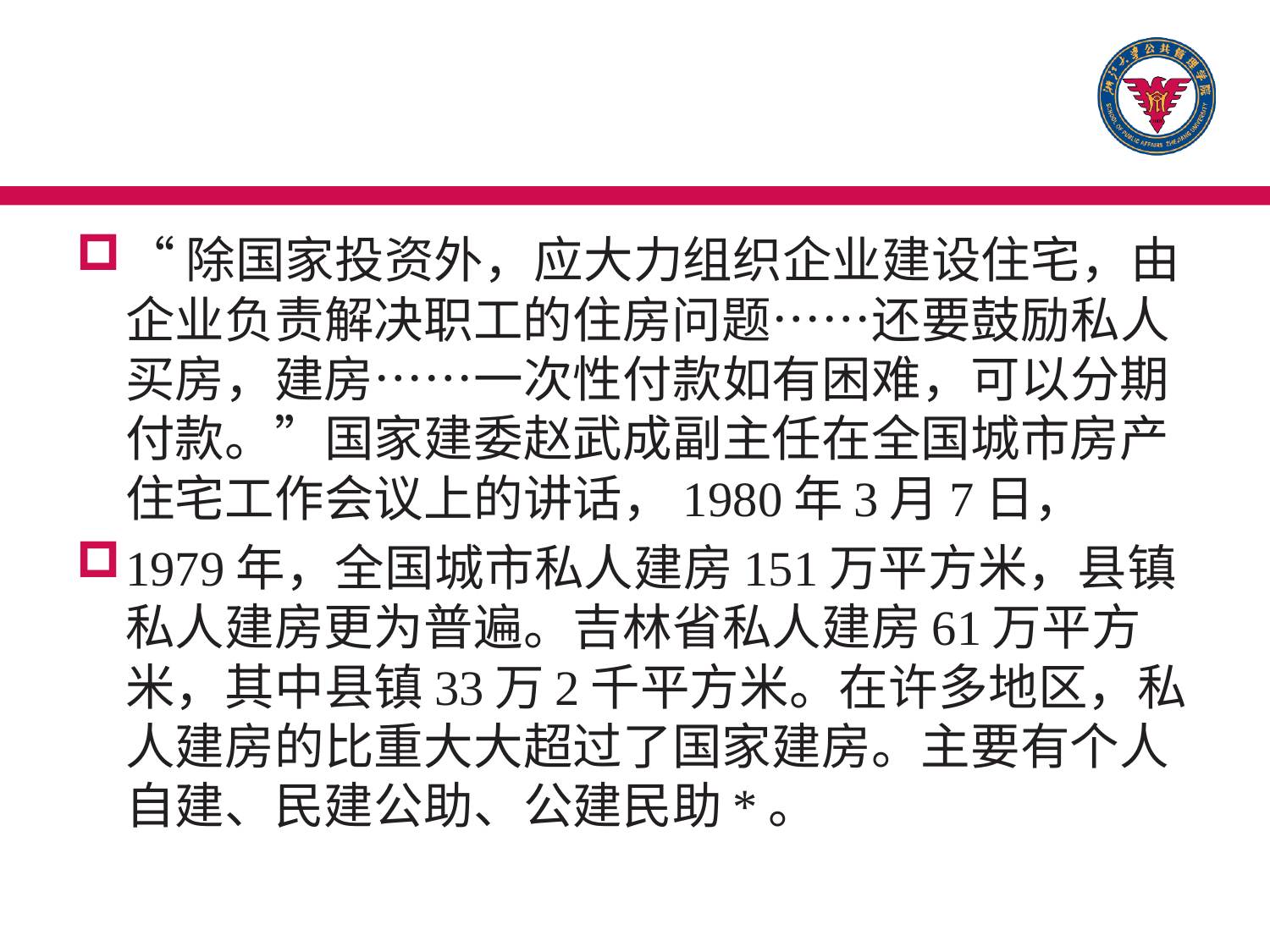

#
“除国家投资外，应大力组织企业建设住宅，由企业负责解决职工的住房问题……还要鼓励私人买房，建房……一次性付款如有困难，可以分期付款。”国家建委赵武成副主任在全国城市房产住宅工作会议上的讲话，1980年3月7日，
1979年，全国城市私人建房151万平方米，县镇私人建房更为普遍。吉林省私人建房61万平方米，其中县镇33万2千平方米。在许多地区，私人建房的比重大大超过了国家建房。主要有个人自建、民建公助、公建民助*。